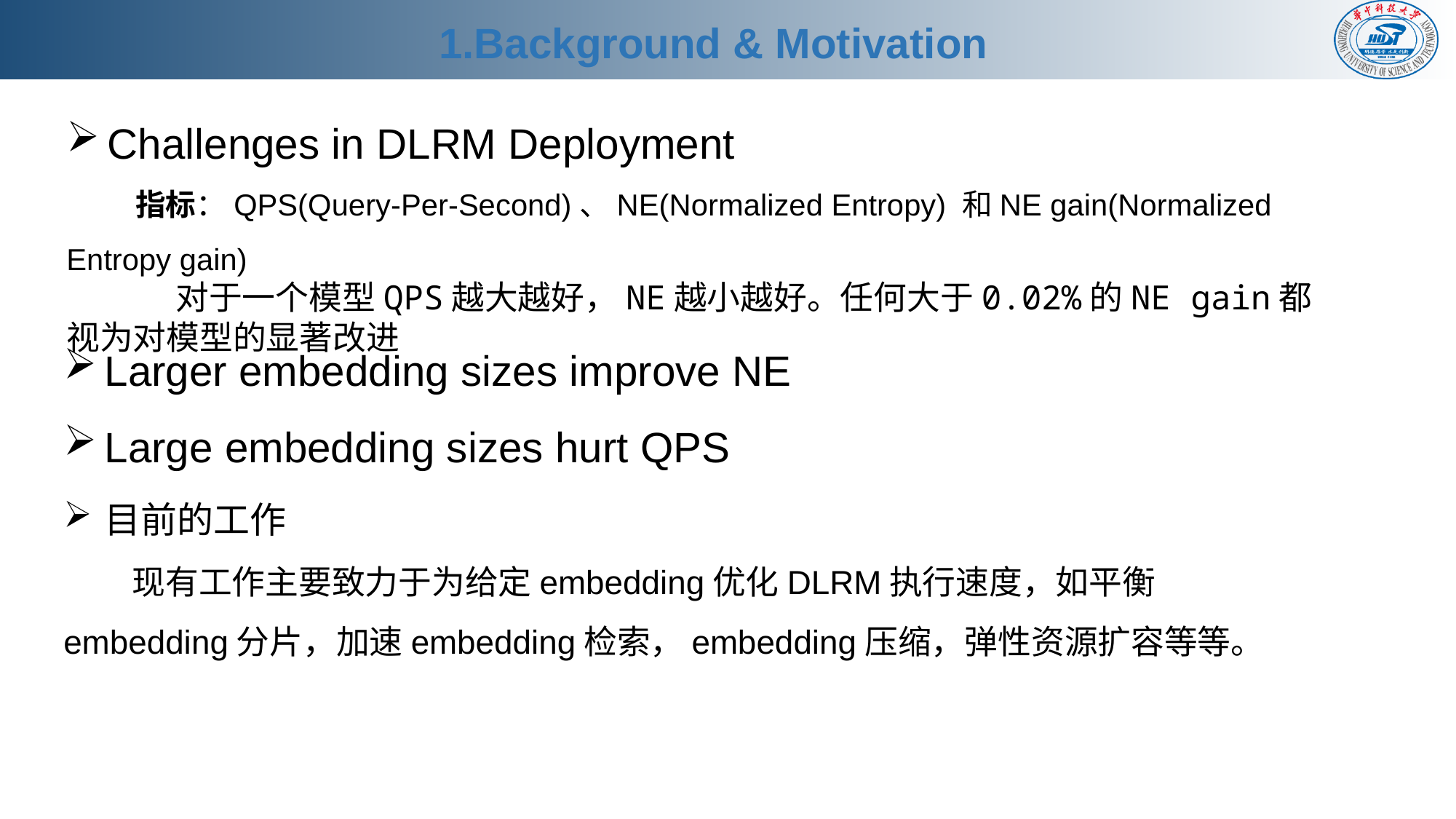

1.Background & Motivation
Challenges in DLRM Deployment
指标：QPS(Query-Per-Second)、NE(Normalized Entropy) 和NE gain(Normalized Entropy gain)
	对于一个模型QPS越大越好，NE越小越好。任何大于0.02%的NE gain都视为对模型的显著改进

Larger embedding sizes improve NE
Large embedding sizes hurt QPS
目前的工作
现有工作主要致力于为给定embedding优化DLRM执行速度，如平衡embedding分片，加速embedding检索，embedding压缩，弹性资源扩容等等。